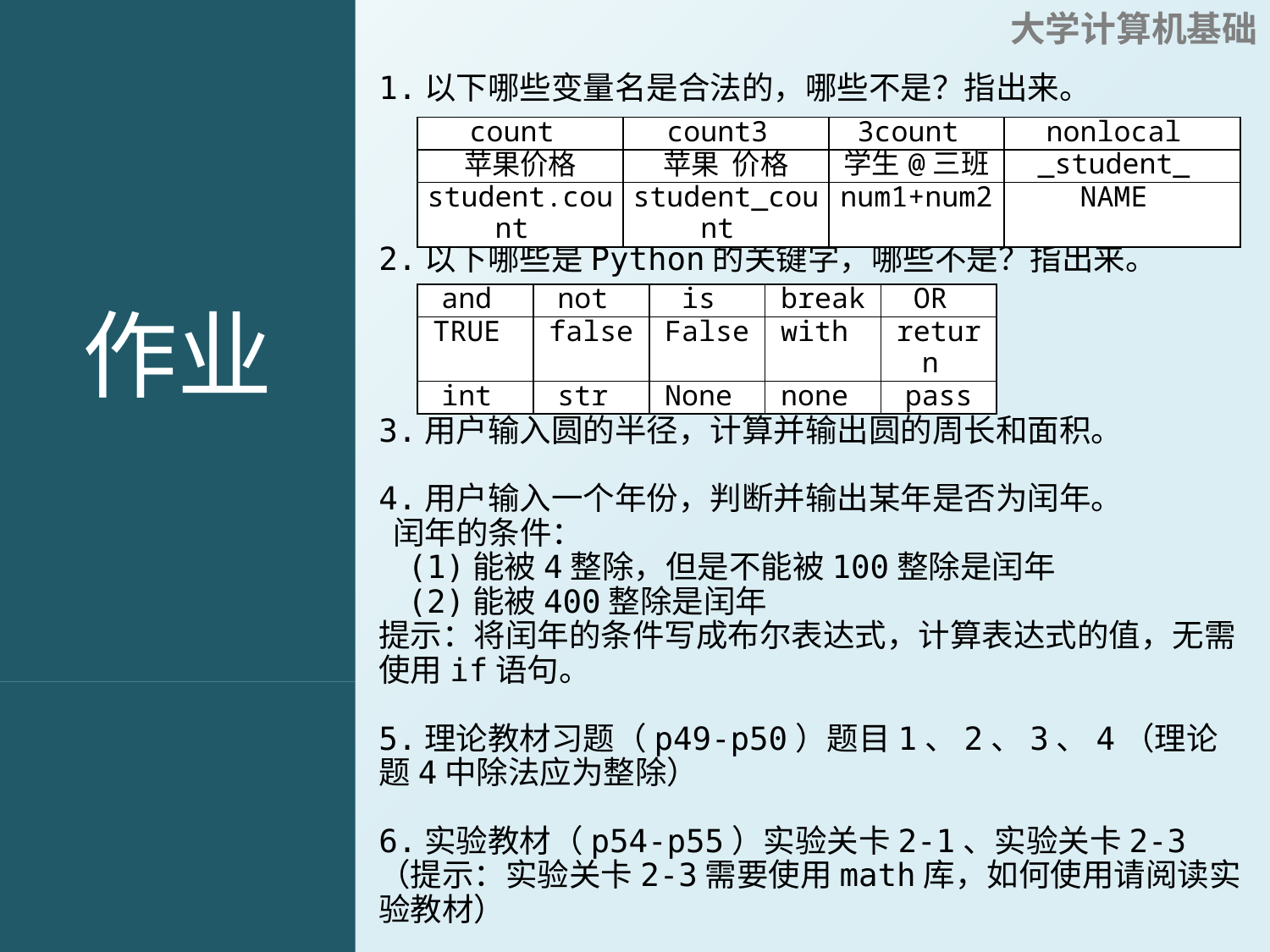

作业
# 1.以下哪些变量名是合法的，哪些不是？指出来。 2.以下哪些是Python的关键字，哪些不是？指出来。 3.用户输入圆的半径，计算并输出圆的周长和面积。 4.用户输入一个年份，判断并输出某年是否为闰年。 闰年的条件： (1)能被4整除，但是不能被100整除是闰年 (2)能被400整除是闰年 提示：将闰年的条件写成布尔表达式，计算表达式的值，无需使用if语句。 5.理论教材习题（p49-p50）题目1、2、3、4（理论题4中除法应为整除） 6.实验教材（p54-p55）实验关卡2-1、实验关卡2-3（提示：实验关卡2-3需要使用math库，如何使用请阅读实验教材）
| count | count3 | 3count | nonlocal |
| --- | --- | --- | --- |
| 苹果价格 | 苹果 价格 | 学生@三班 | \_student\_ |
| student.count | student\_count | num1+num2 | NAME |
| and | not | is | break | OR |
| --- | --- | --- | --- | --- |
| TRUE | false | False | with | return |
| int | str | None | none | pass |